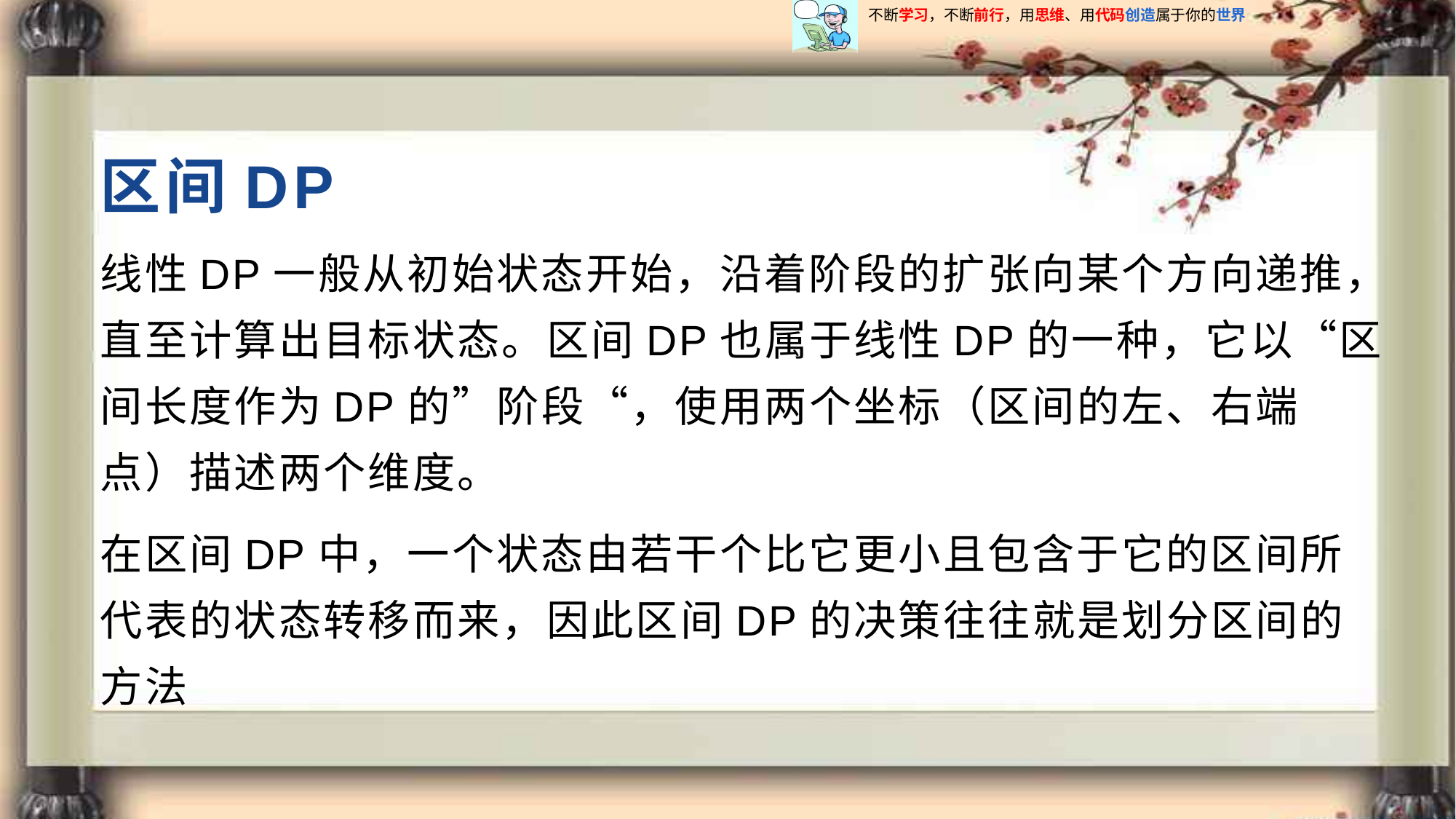

# 区间DP
线性DP一般从初始状态开始，沿着阶段的扩张向某个方向递推，直至计算出目标状态。区间DP也属于线性DP的一种，它以“区间长度作为DP的”阶段“，使用两个坐标（区间的左、右端点）描述两个维度。
在区间DP中，一个状态由若干个比它更小且包含于它的区间所代表的状态转移而来，因此区间DP的决策往往就是划分区间的方法